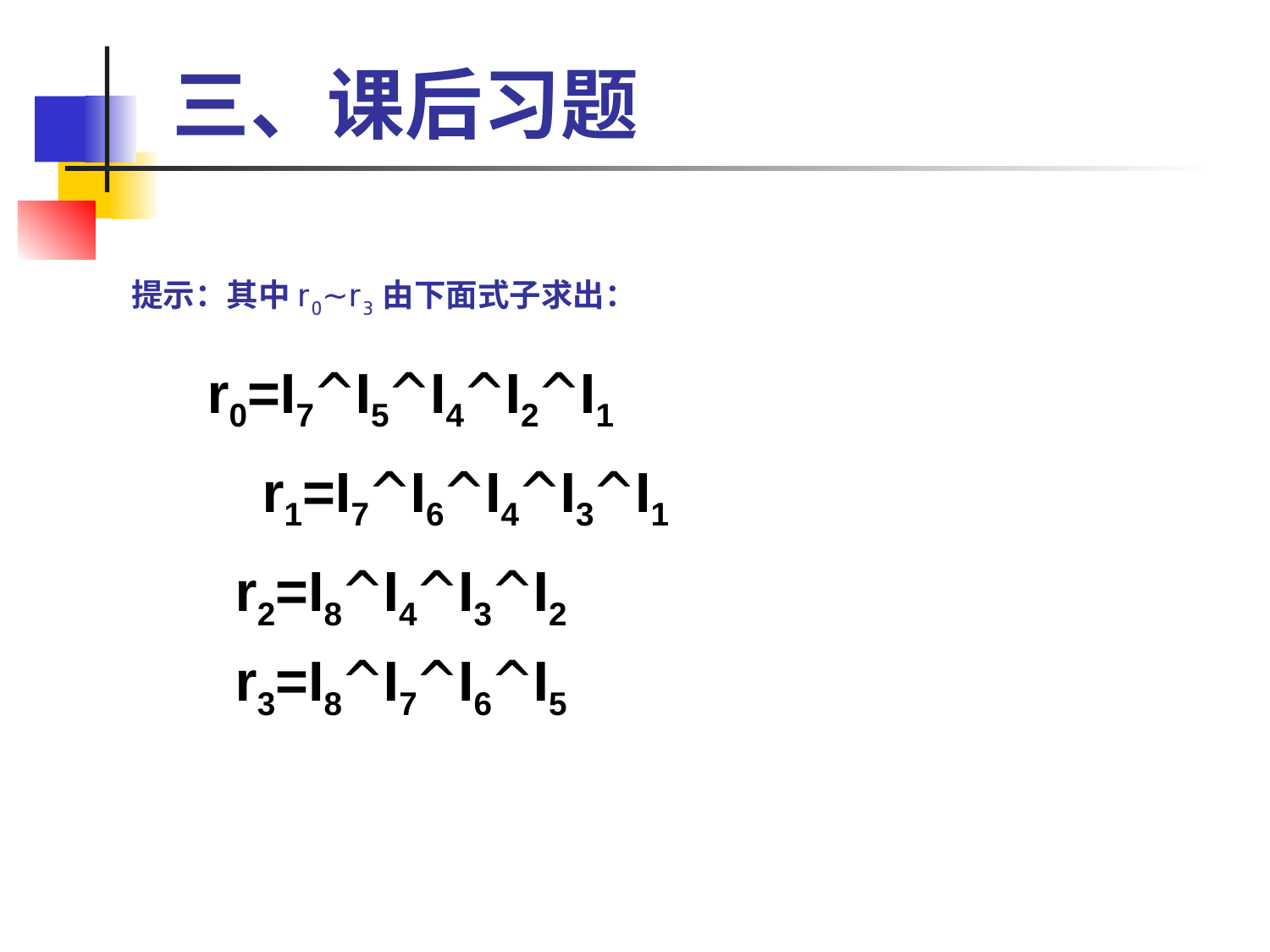

三、课后习题

提示：其中r0~r3由下面式子求出：
    r0=I7^I5^I4^I2^I1
r1=I7^I6^I4^I3^I1
  r2=I8^I4^I3^I2
  r3=I8^I7^I6^I5

17